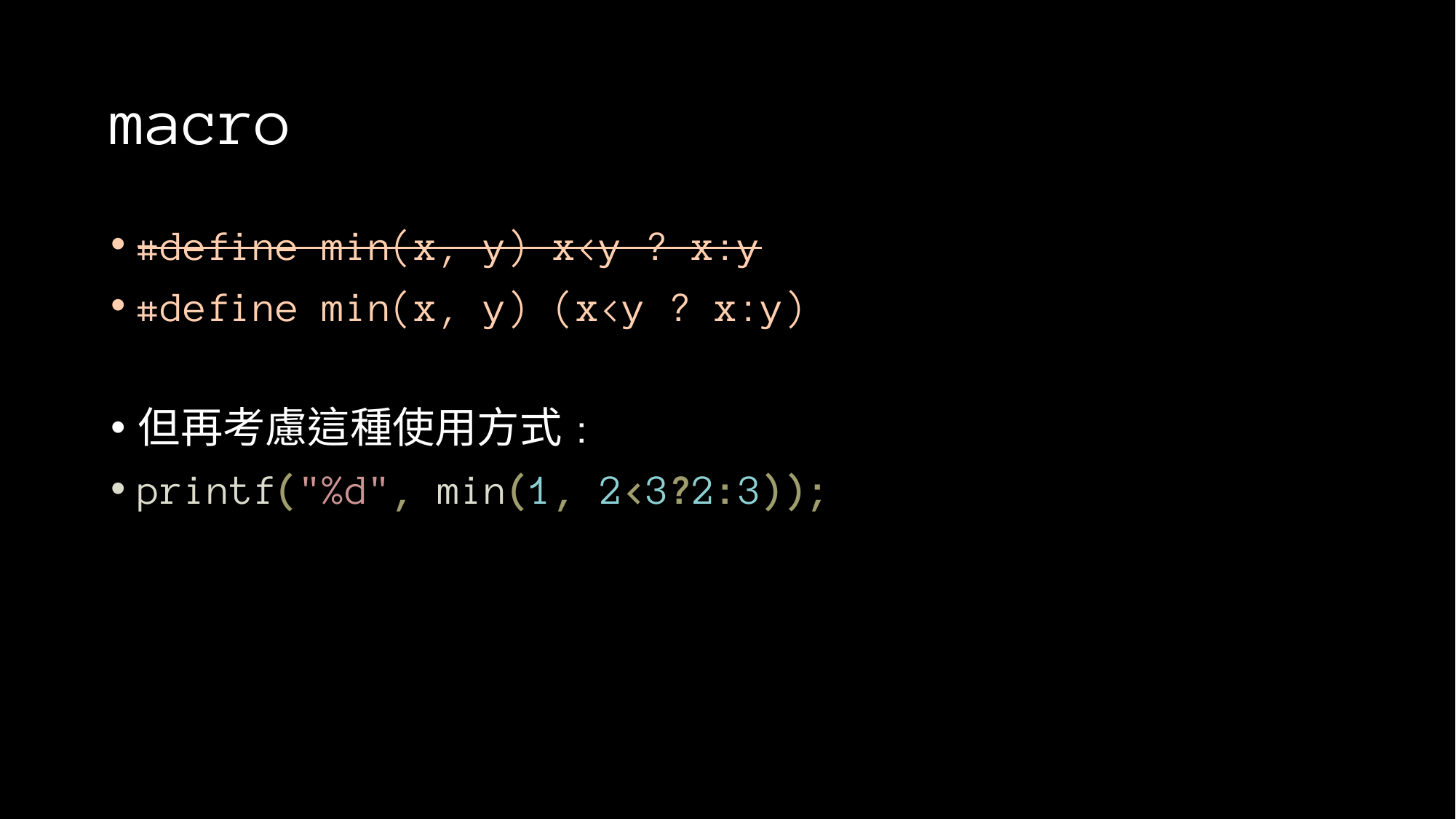

# macro
#define min(x, y) x<y ? x:y
#define min(x, y) (x<y ? x:y)

但再考慮這種使用方式:
printf("%d", min(1, 2<3?2:3));